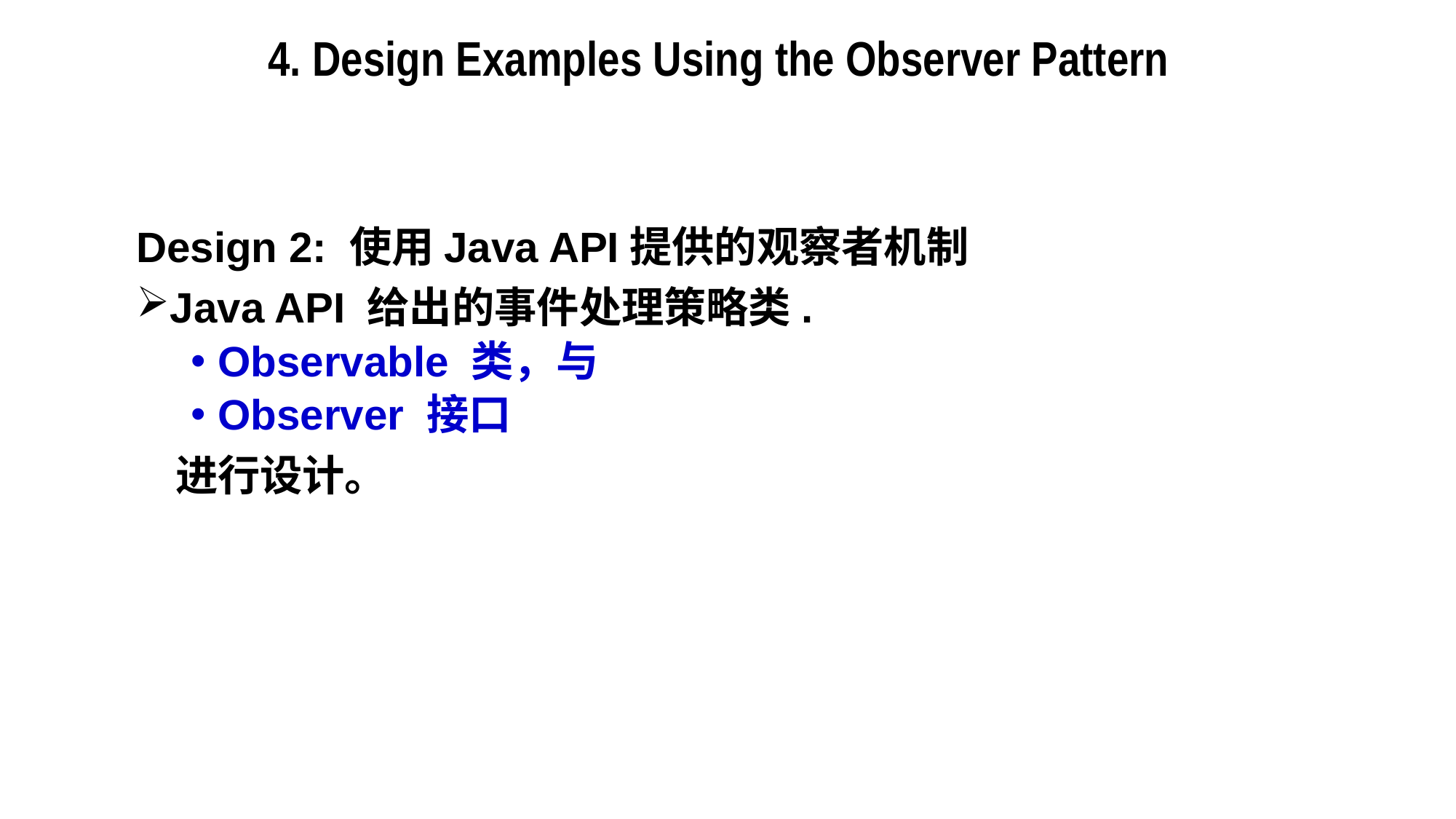

4. Design Examples Using the Observer Pattern
Design 2: 使用Java API提供的观察者机制
Java API 给出的事件处理策略类.
Observable 类，与
Observer 接口
   进行设计。